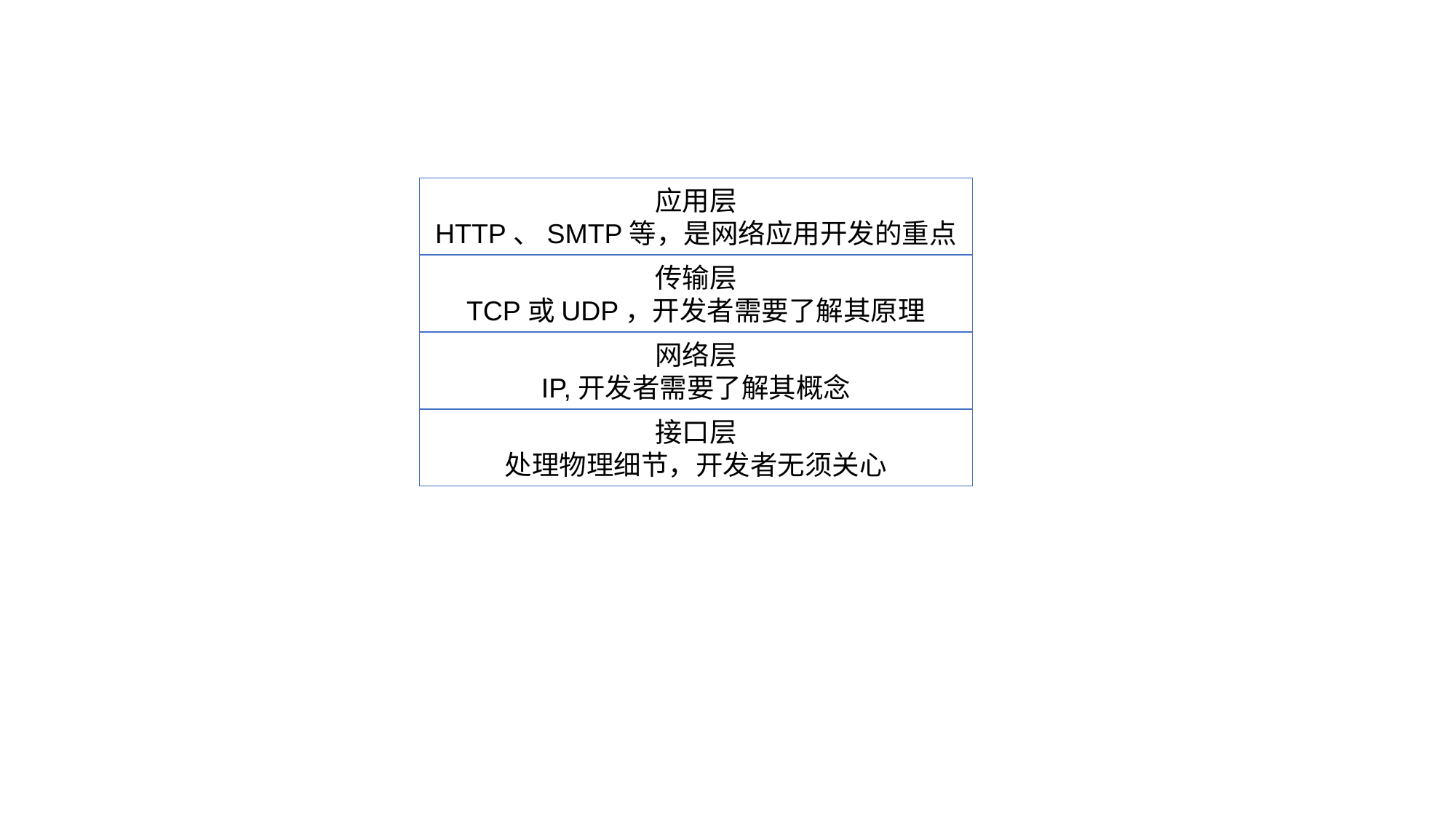

应用层
HTTP、SMTP等，是网络应用开发的重点
传输层
TCP或UDP，开发者需要了解其原理
网络层
IP,开发者需要了解其概念
接口层
处理物理细节，开发者无须关心